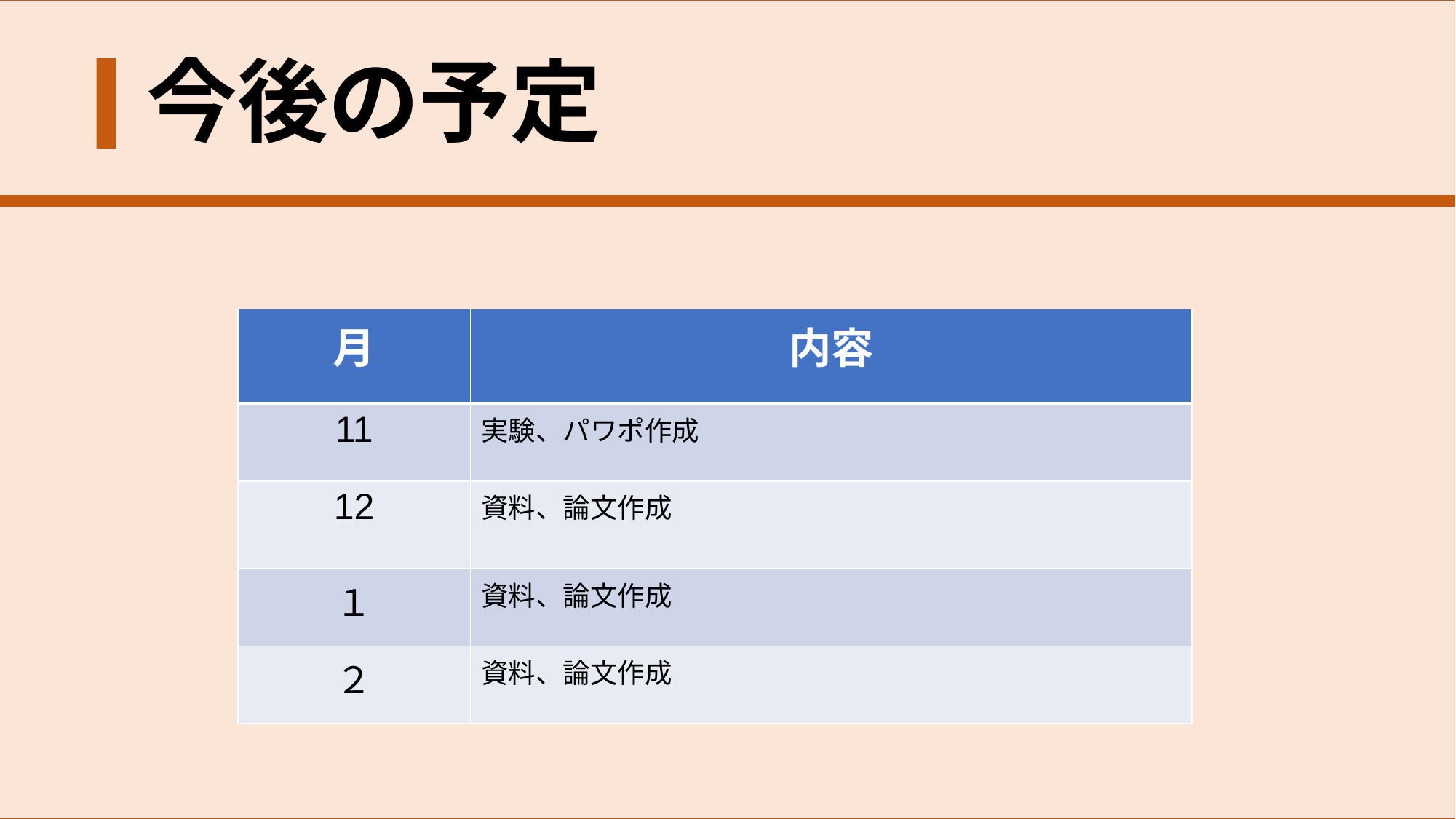

今後の予定

| 月 | 内容 |
| --- | --- |
| 11 | 実験、パワポ作成 |
| 12 | 資料、論文作成 |
| １ | 資料、論文作成 |
| ２ | 資料、論文作成 |